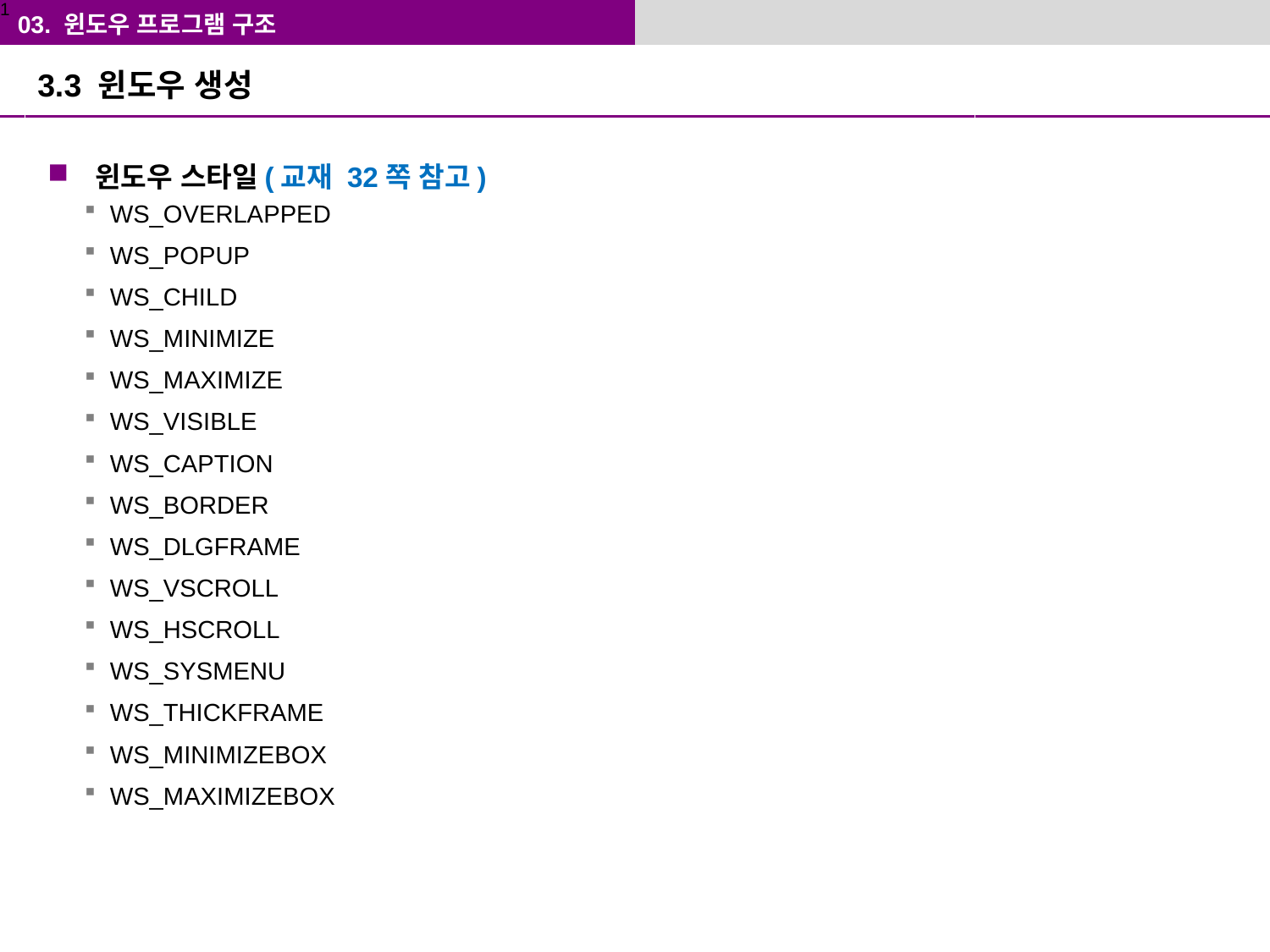

03. 윈도우 프로그램 구조
# 3.3 윈도우 생성
윈도우 스타일(교재 32쪽 참고)
WS_OVERLAPPED
WS_POPUP
WS_CHILD
WS_MINIMIZE
WS_MAXIMIZE
WS_VISIBLE
WS_CAPTION
WS_BORDER
WS_DLGFRAME
WS_VSCROLL
WS_HSCROLL
WS_SYSMENU
WS_THICKFRAME
WS_MINIMIZEBOX
WS_MAXIMIZEBOX